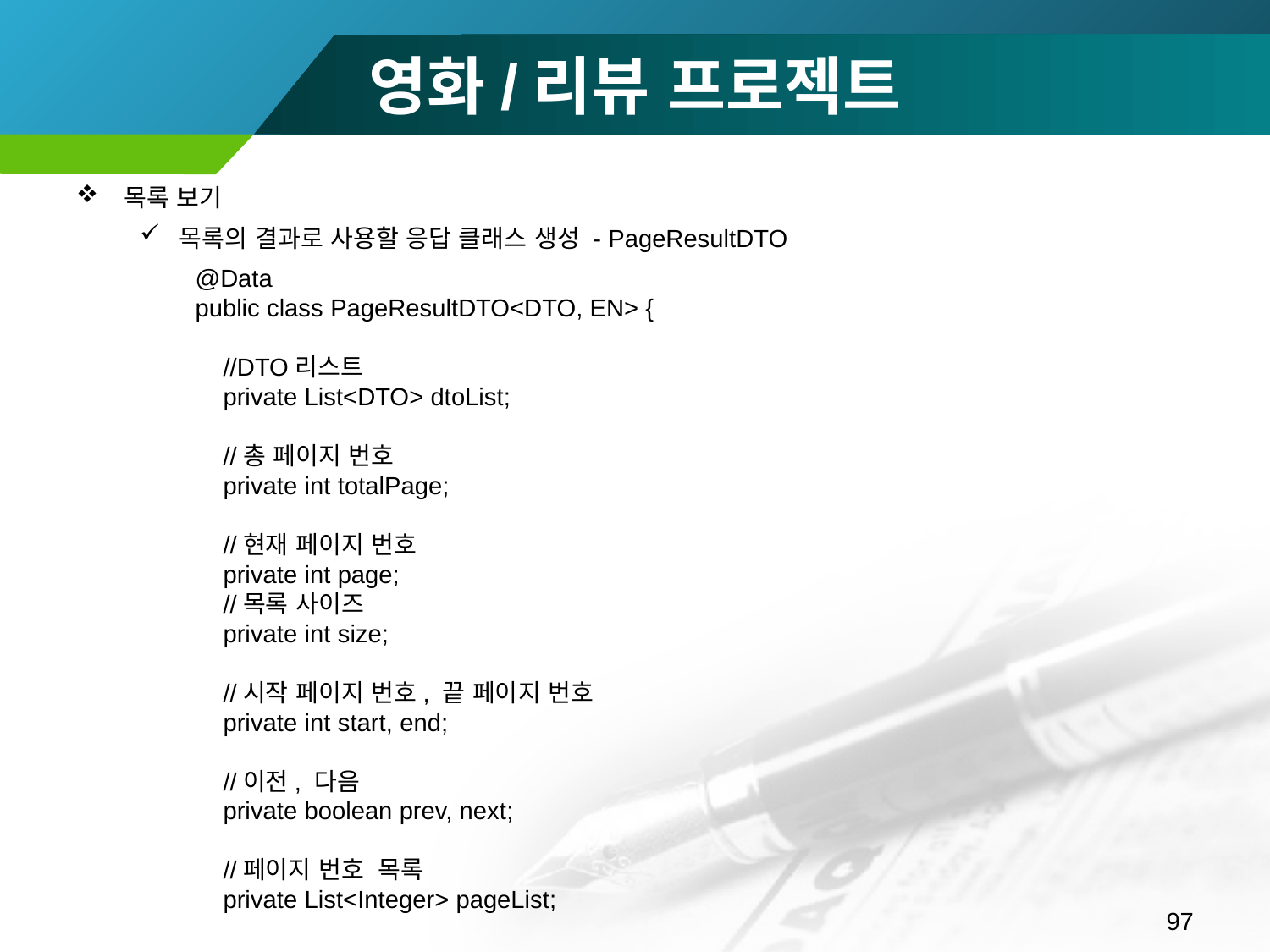

# 영화/리뷰 프로젝트
목록 보기
목록의 결과로 사용할 응답 클래스 생성 - PageResultDTO
@Data
public class PageResultDTO<DTO, EN> {

    //DTO리스트
    private List<DTO> dtoList;

    //총 페이지 번호
    private int totalPage;

    //현재 페이지 번호
    private int page;
    //목록 사이즈
    private int size;

    //시작 페이지 번호, 끝 페이지 번호
    private int start, end;

    //이전, 다음
    private boolean prev, next;

    //페이지 번호  목록
    private List<Integer> pageList;
97